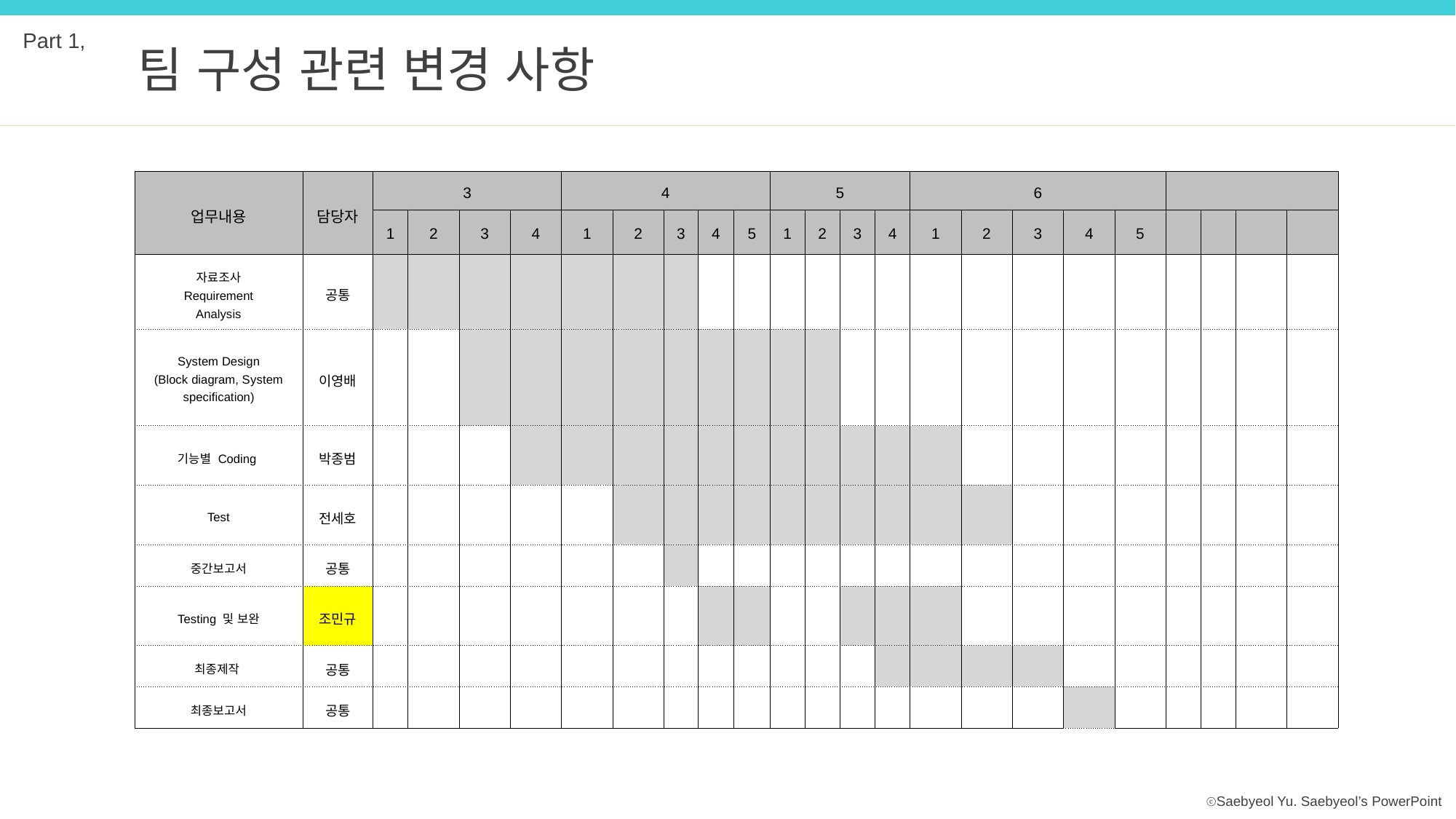

Part 1,
팀 구성 관련 변경 사항
| 업무내용 | 담당자 | 3 |  |  |  | 4 |  |  |  |  | 5 |  |  |  | 6 |  |  |  |  |  |  |  |  |
| --- | --- | --- | --- | --- | --- | --- | --- | --- | --- | --- | --- | --- | --- | --- | --- | --- | --- | --- | --- | --- | --- | --- | --- |
|  |  | 1 | 2 | 3 | 4 | 1 | 2 | 3 | 4 | 5 | 1 | 2 | 3 | 4 | 1 | 2 | 3 | 4 | 5 |  |  |  |  |
| 자료조사 Requirement Analysis | 공통 |  |  |  |  |  |  |  |  |  |  |  |  |  |  |  |  |  |  |  |  |  |  |
| System Design (Block diagram, System specification) | 이영배 |  |  |  |  |  |  |  |  |  |  |  |  |  |  |  |  |  |  |  |  |  |  |
| 기능별 Coding | 박종범 |  |  |  |  |  |  |  |  |  |  |  |  |  |  |  |  |  |  |  |  |  |  |
| Test | 전세호 |  |  |  |  |  |  |  |  |  |  |  |  |  |  |  |  |  |  |  |  |  |  |
| 중간보고서 | 공통 |  |  |  |  |  |  |  |  |  |  |  |  |  |  |  |  |  |  |  |  |  |  |
| Testing 및 보완 | 조민규 |  |  |  |  |  |  |  |  |  |  |  |  |  |  |  |  |  |  |  |  |  |  |
| 최종제작 | 공통 |  |  |  |  |  |  |  |  |  |  |  |  |  |  |  |  |  |  |  |  |  |  |
| 최종보고서 | 공통 |  |  |  |  |  |  |  |  |  |  |  |  |  |  |  |  |  |  |  |  |  |  |